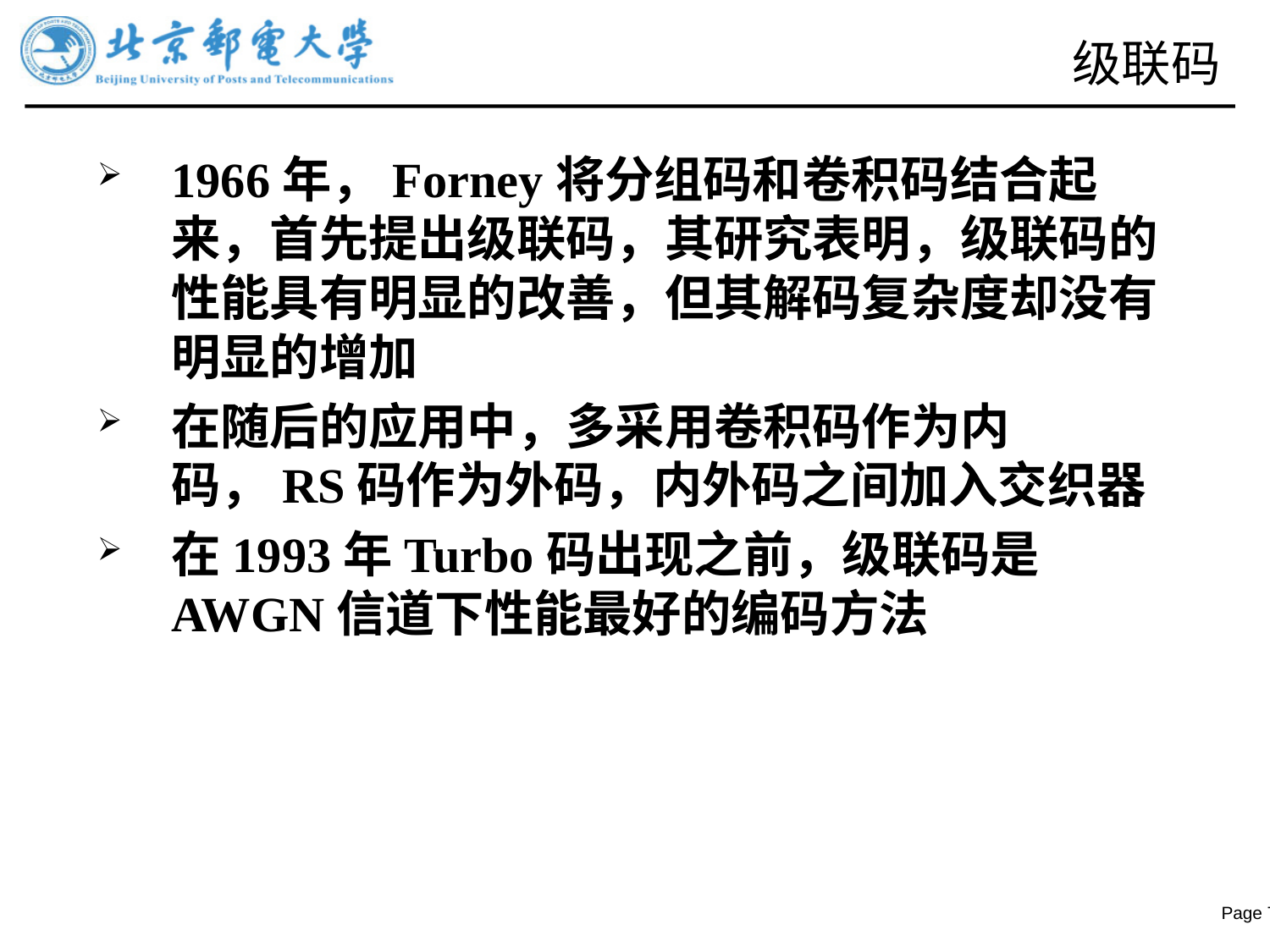

# 级联码
1966年，Forney将分组码和卷积码结合起来，首先提出级联码，其研究表明，级联码的性能具有明显的改善，但其解码复杂度却没有明显的增加
在随后的应用中，多采用卷积码作为内码，RS码作为外码，内外码之间加入交织器
在1993年Turbo码出现之前，级联码是AWGN信道下性能最好的编码方法